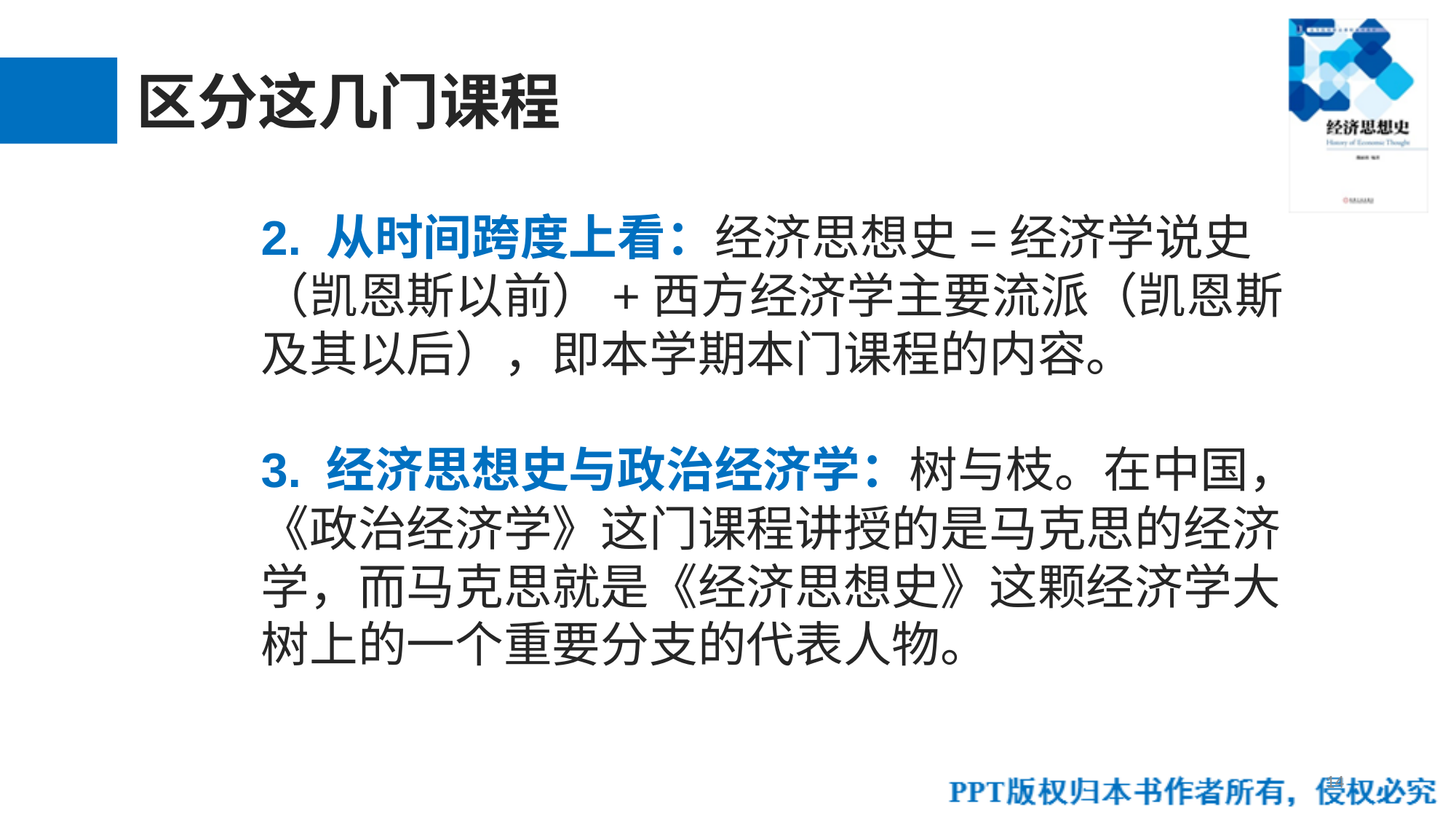

区分这几门课程
# 2. 从时间跨度上看：经济思想史=经济学说史（凯恩斯以前）+西方经济学主要流派（凯恩斯及其以后），即本学期本门课程的内容。 3. 经济思想史与政治经济学：树与枝。在中国，《政治经济学》这门课程讲授的是马克思的经济学，而马克思就是《经济思想史》这颗经济学大树上的一个重要分支的代表人物。
14